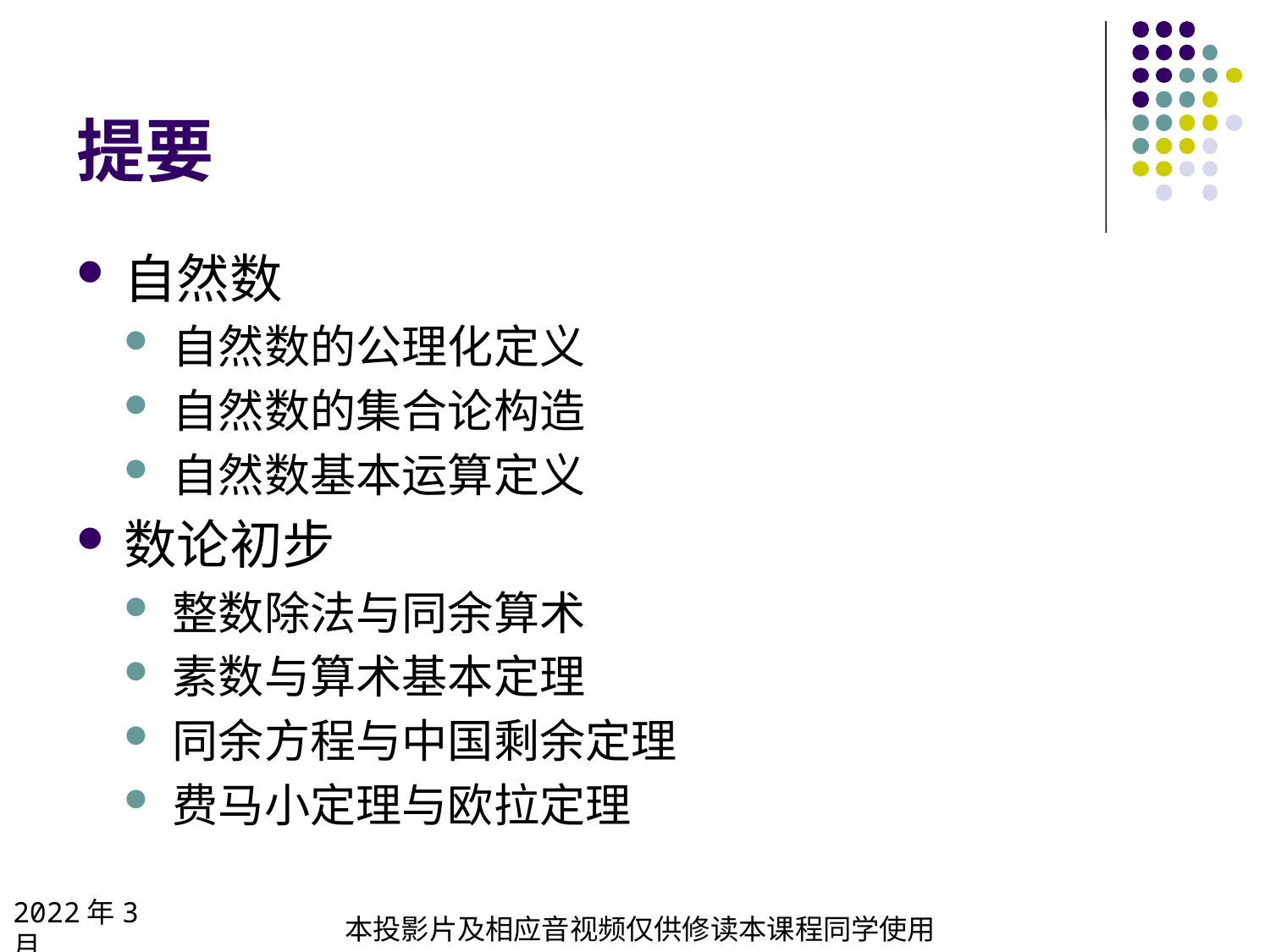

# 提要
自然数
自然数的公理化定义
自然数的集合论构造
自然数基本运算定义
数论初步
整数除法与同余算术
素数与算术基本定理
同余方程与中国剩余定理
费马小定理与欧拉定理

2022年3月
本投影片及相应音视频仅供修读本课程同学使用
2